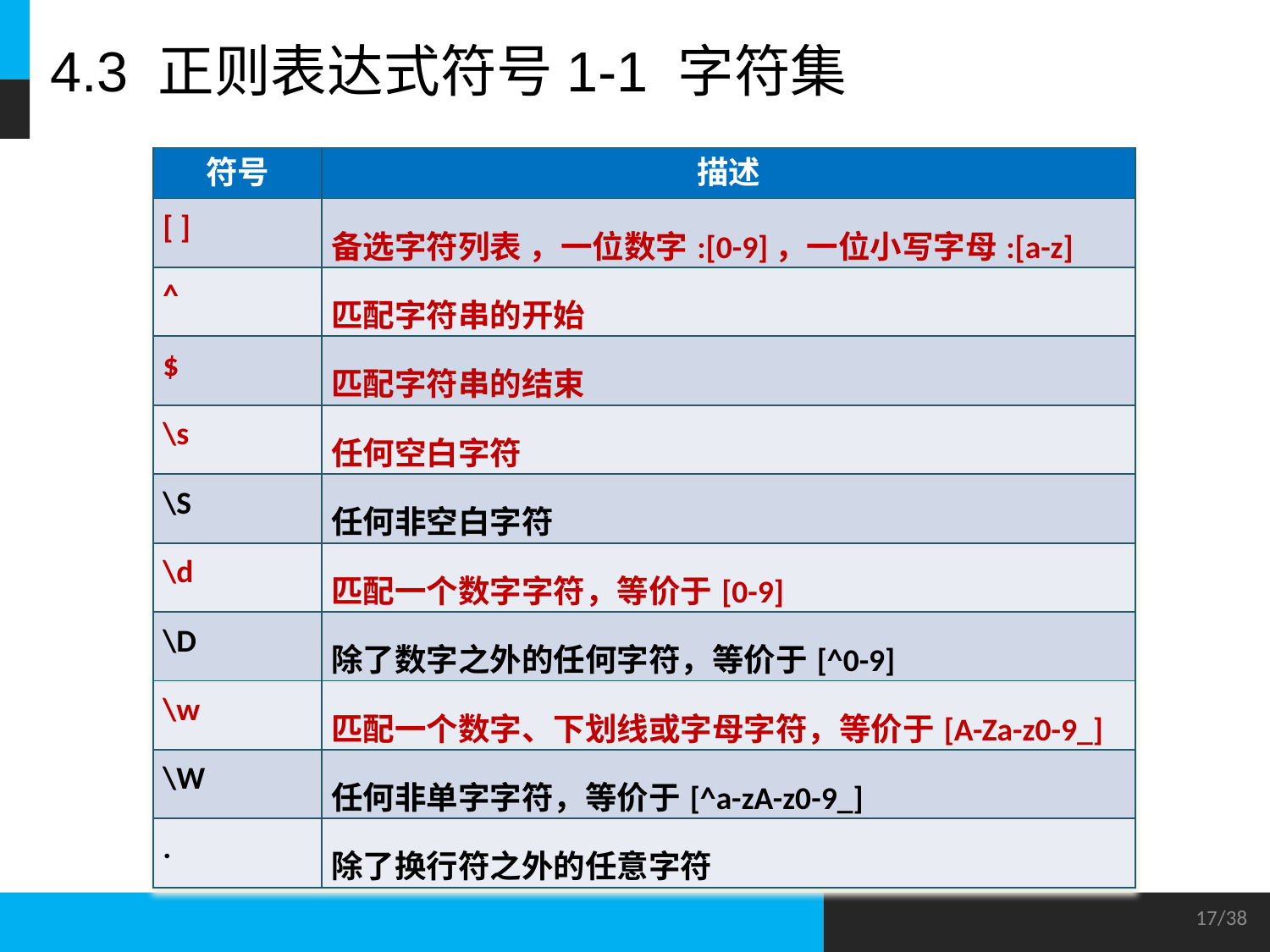

# 4.3 正则表达式符号1-1 字符集
| 符号 | 描述 |
| --- | --- |
| [ ] | 备选字符列表 ，一位数字:[0-9]，一位小写字母:[a-z] |
| ^ | 匹配字符串的开始 |
| $ | 匹配字符串的结束 |
| \s | 任何空白字符 |
| \S | 任何非空白字符 |
| \d | 匹配一个数字字符，等价于[0-9] |
| \D | 除了数字之外的任何字符，等价于[^0-9] |
| \w | 匹配一个数字、下划线或字母字符，等价于[A-Za-z0-9\_] |
| \W | 任何非单字字符，等价于[^a-zA-z0-9\_] |
| . | 除了换行符之外的任意字符 |
17/38